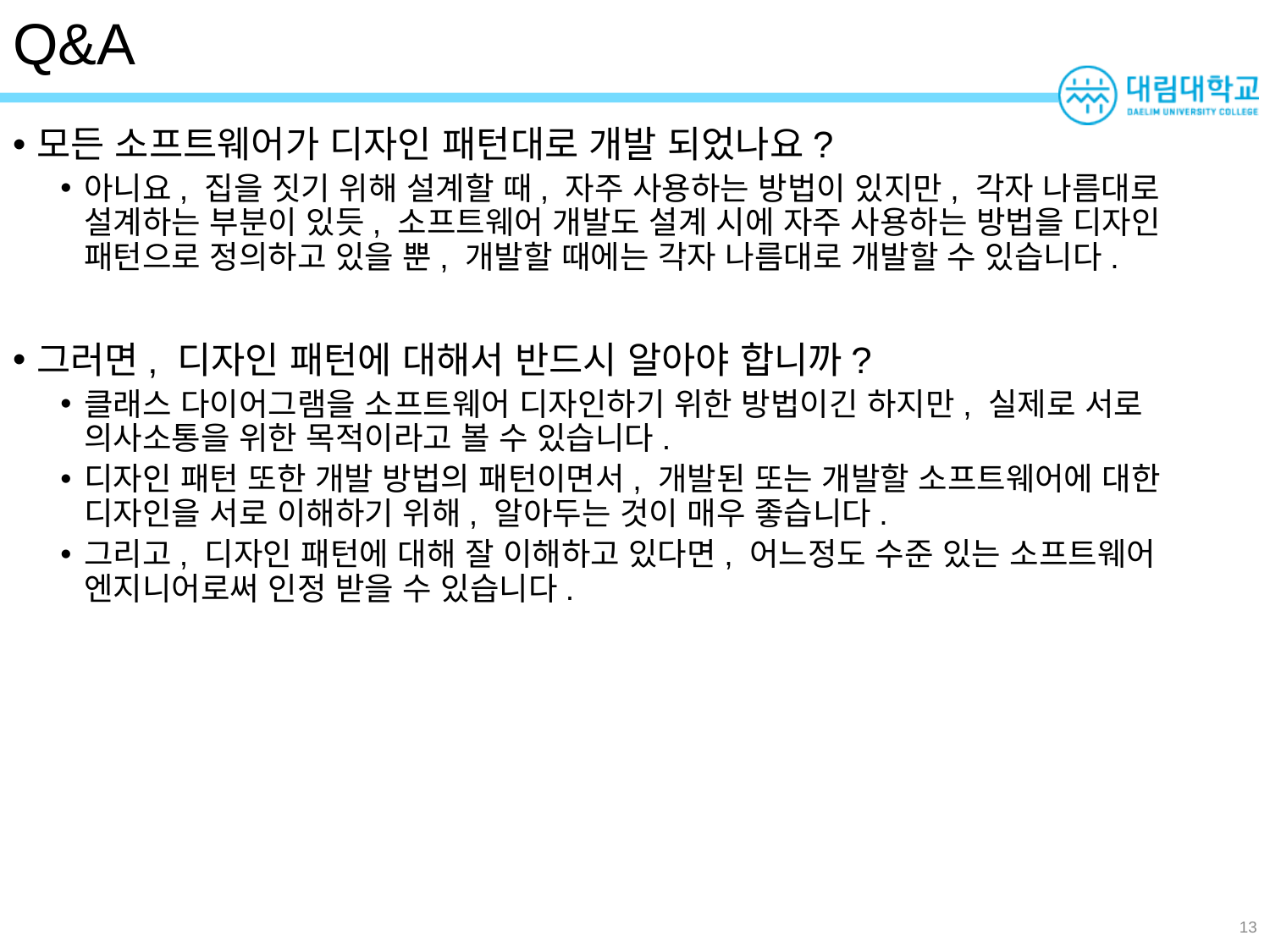

# Q&A
모든 소프트웨어가 디자인 패턴대로 개발 되었나요?
아니요, 집을 짓기 위해 설계할 때, 자주 사용하는 방법이 있지만, 각자 나름대로 설계하는 부분이 있듯, 소프트웨어 개발도 설계 시에 자주 사용하는 방법을 디자인 패턴으로 정의하고 있을 뿐, 개발할 때에는 각자 나름대로 개발할 수 있습니다.

그러면, 디자인 패턴에 대해서 반드시 알아야 합니까?
클래스 다이어그램을 소프트웨어 디자인하기 위한 방법이긴 하지만, 실제로 서로 의사소통을 위한 목적이라고 볼 수 있습니다.
디자인 패턴 또한 개발 방법의 패턴이면서, 개발된 또는 개발할 소프트웨어에 대한 디자인을 서로 이해하기 위해, 알아두는 것이 매우 좋습니다.
그리고, 디자인 패턴에 대해 잘 이해하고 있다면, 어느정도 수준 있는 소프트웨어 엔지니어로써 인정 받을 수 있습니다.

13